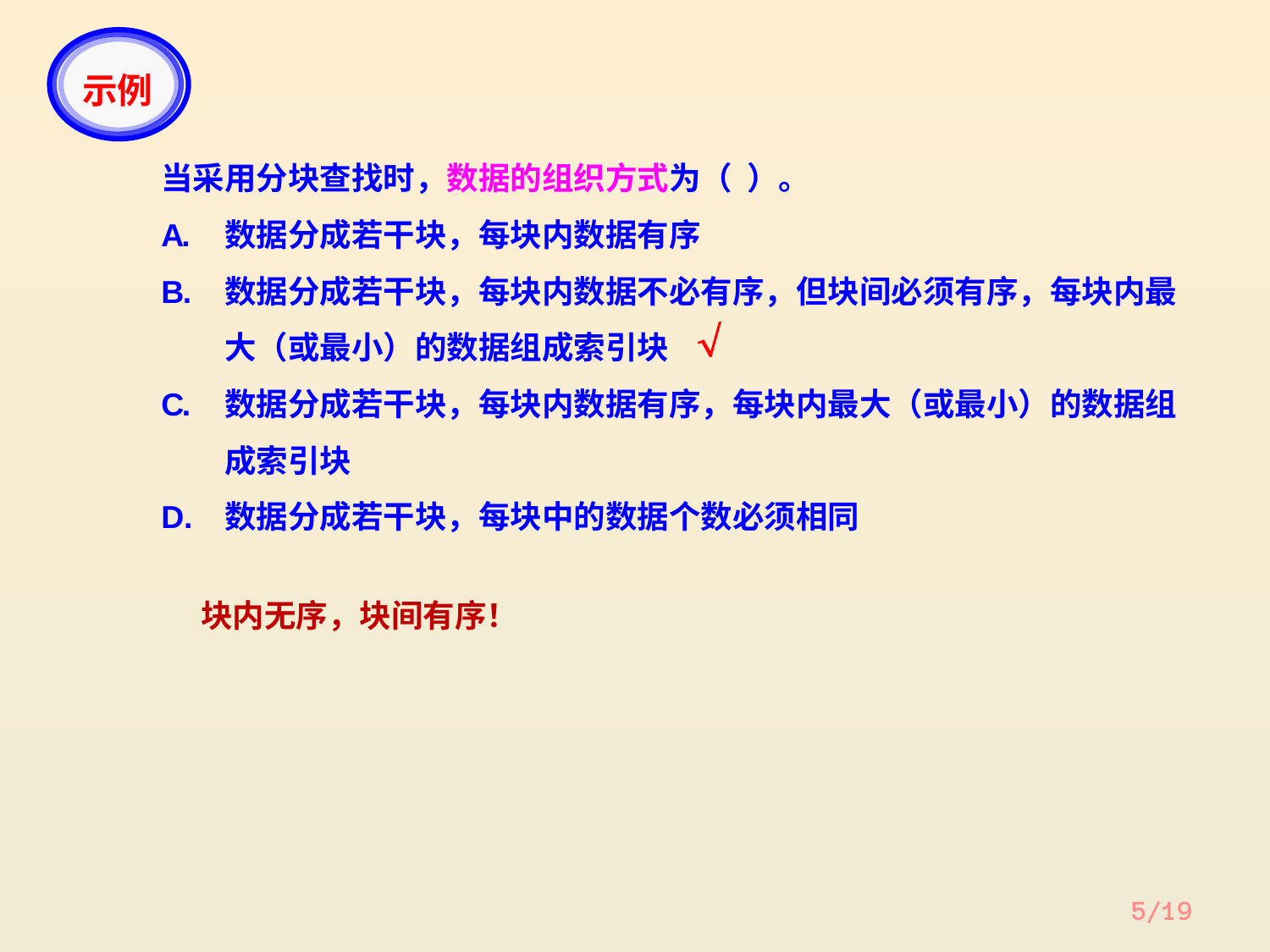

示例
当采用分块查找时，数据的组织方式为（  ）。
数据分成若干块，每块内数据有序
数据分成若干块，每块内数据不必有序，但块间必须有序，每块内最大（或最小）的数据组成索引块
数据分成若干块，每块内数据有序，每块内最大（或最小）的数据组成索引块
数据分成若干块，每块中的数据个数必须相同
√
块内无序，块间有序！
5/19